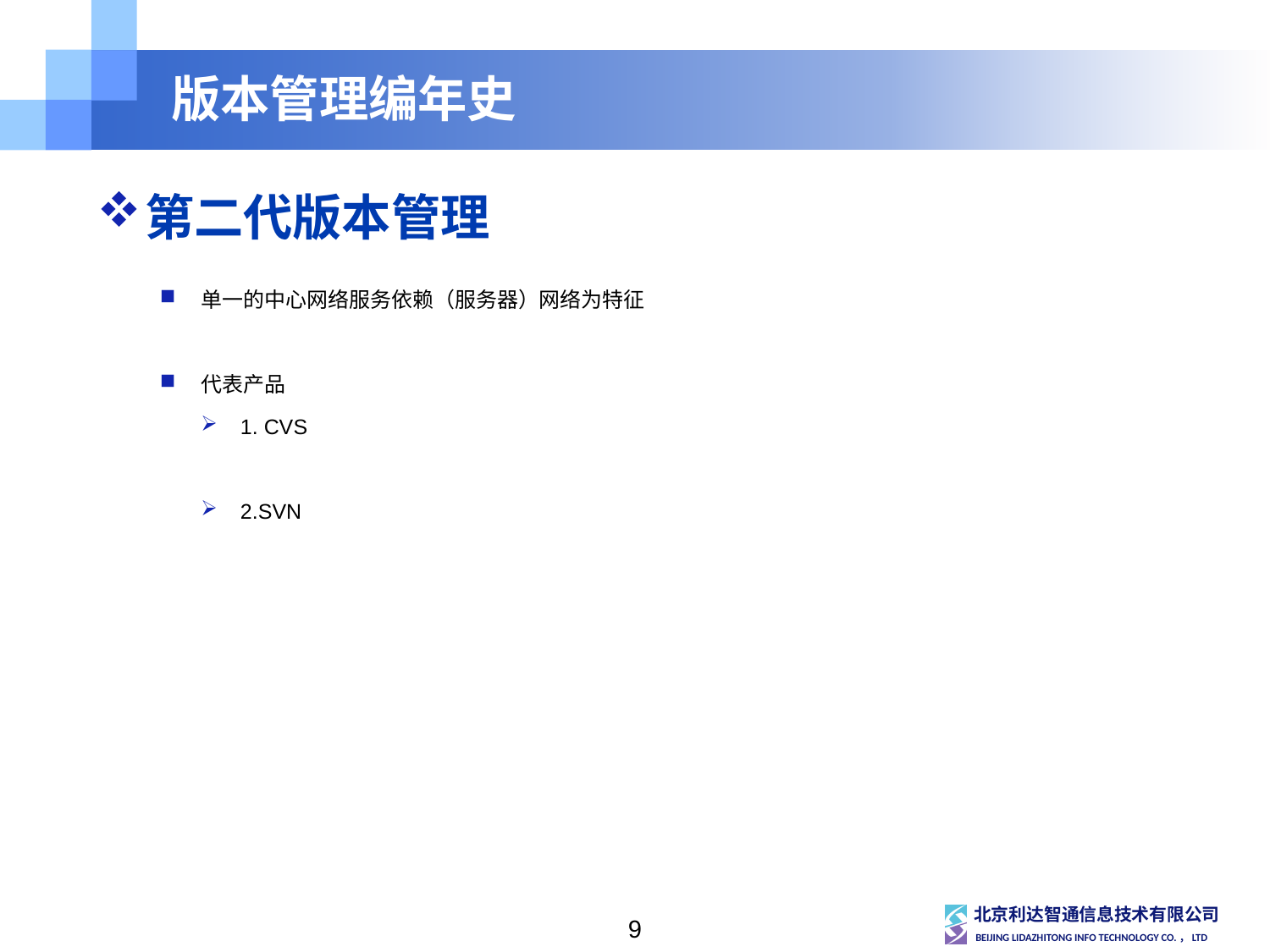

# 版本管理编年史
第二代版本管理

单一的中心网络服务依赖（服务器）网络为特征

代表产品
1. CVS

2.SVN

9